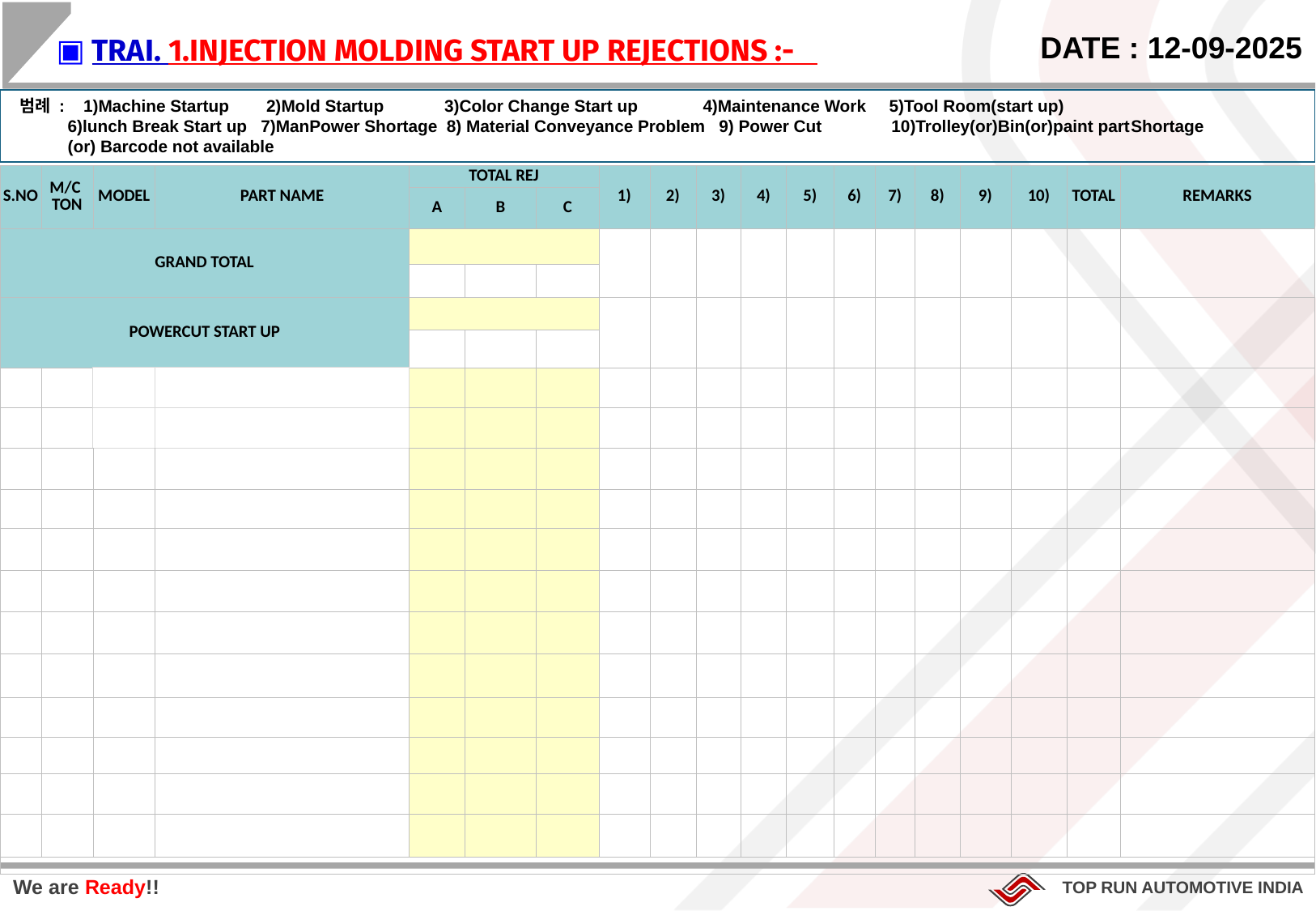

DATE : 12-09-2025
▣ TRAI. 1.INJECTION MOLDING START UP REJECTIONS :-
 범례 :    1)Machine Startup        2)Mold Startup             3)Color Change Start up              4)Maintenance Work     5)Tool Room(start up)
            6)lunch Break Start up   7)ManPower Shortage  8) Material Conveyance Problem   9) Power Cut               10)Trolley(or)Bin(or)paint part Shortage
            (or) Barcode not available
| S.NO | M/C TON | MODEL | PART NAME | TOTAL REJ |  |  | 1) | 2) | 3) | 4) | 5) | 6) | 7) | 8) | 9) | 10) | TOTAL | REMARKS |
| --- | --- | --- | --- | --- | --- | --- | --- | --- | --- | --- | --- | --- | --- | --- | --- | --- | --- | --- |
|  |  |  |  | A | B | C |  |  |  |  |  |  |  |  |  |  |  |  |
| GRAND TOTAL |  |  |  |  |  |  |  |  |  |  |  |  |  |  |  |  |  |  |
|  |  |  |  |  |  |  |  |  |  |  |  |  |  |  |  |  |  |  |
| POWERCUT START UP |  |  |  |  |  |  |  |  |  |  |  |  |  |  |  |  |  |  |
|  |  |  |  |  |  |  |  |  |  |  |  |  |  |  |  |  |  |  |
|  |  |  |  |  |  |  |  |  |  |  |  |  |  |  |  |  |  |  |
|  |  |  |  |  |  |  |  |  |  |  |  |  |  |  |  |  |  |  |
|  |  |  |  |  |  |  |  |  |  |  |  |  |  |  |  |  |  |  |
|  |  |  |  |  |  |  |  |  |  |  |  |  |  |  |  |  |  |  |
|  |  |  |  |  |  |  |  |  |  |  |  |  |  |  |  |  |  |  |
|  |  |  |  |  |  |  |  |  |  |  |  |  |  |  |  |  |  |  |
|  |  |  |  |  |  |  |  |  |  |  |  |  |  |  |  |  |  |  |
|  |  |  |  |  |  |  |  |  |  |  |  |  |  |  |  |  |  |  |
|  |  |  |  |  |  |  |  |  |  |  |  |  |  |  |  |  |  |  |
|  |  |  |  |  |  |  |  |  |  |  |  |  |  |  |  |  |  |  |
|  |  |  |  |  |  |  |  |  |  |  |  |  |  |  |  |  |  |  |
|  |  |  |  |  |  |  |  |  |  |  |  |  |  |  |  |  |  |  |
|  |  |  |  |  |  |  |  |  |  |  |  |  |  |  |  |  |  |  |